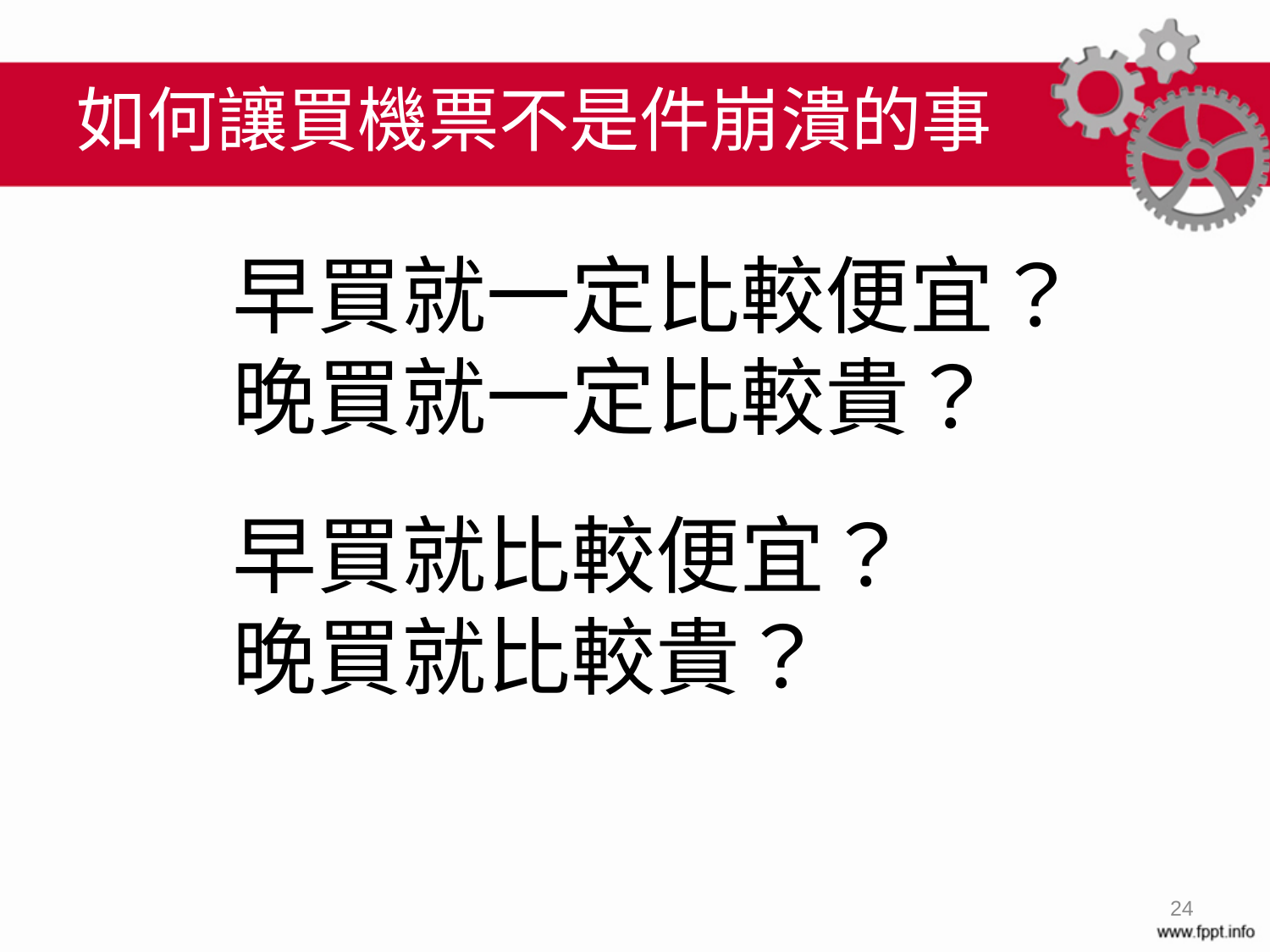

# 如何讓買機票不是件崩潰的事
早買就一定比較便宜？
晚買就一定比較貴？
早買就比較便宜？
晚買就比較貴？
24